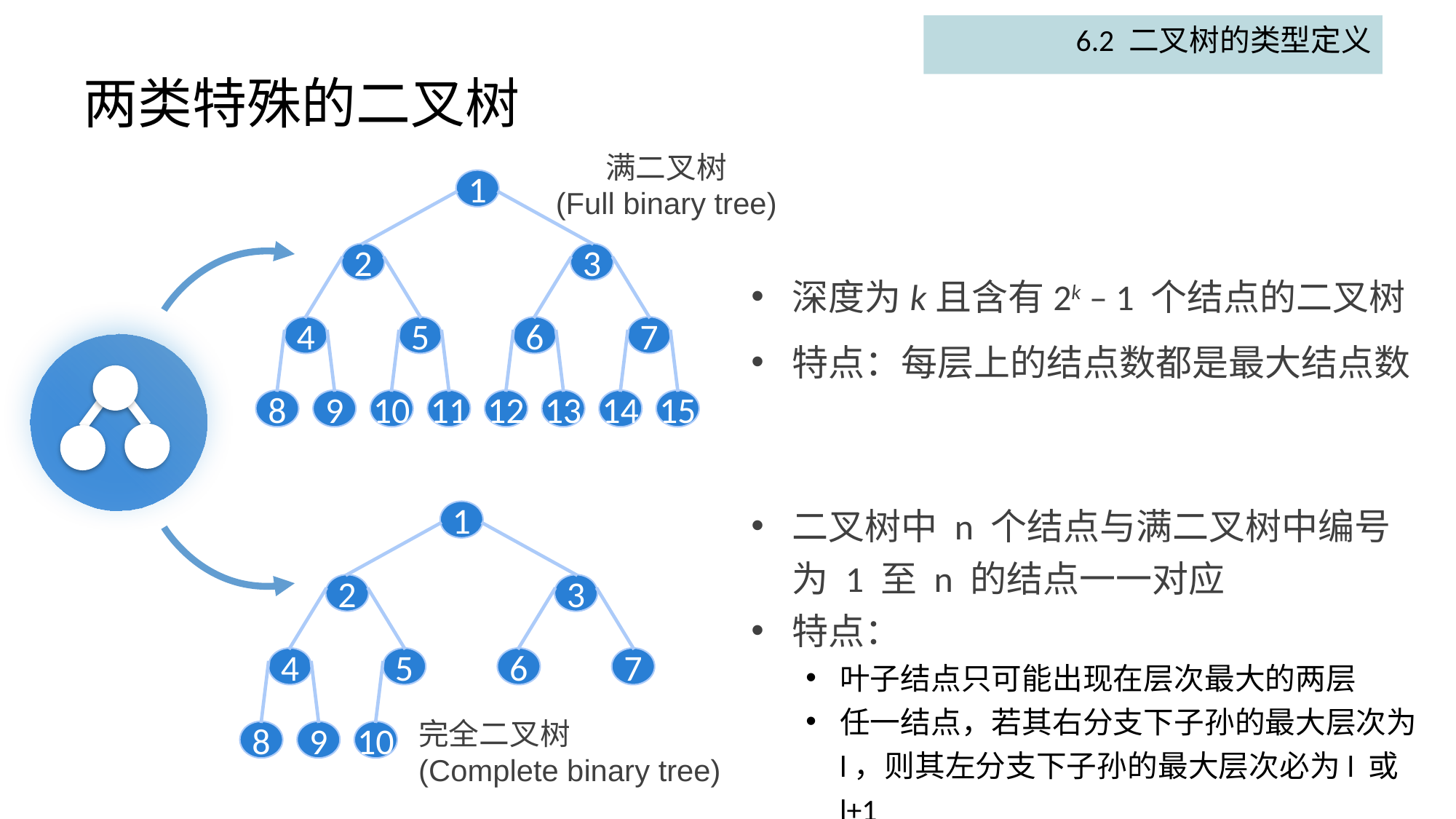

6.2 二叉树的类型定义

# 两类特殊的二叉树
满二叉树
(Full binary tree)
1

2
3

4
5
6
7

8
9
10
11
12
13
14
15
深度为k且含有2k – 1 个结点的二叉树
特点：每层上的结点数都是最大结点数

二叉树中 n 个结点与满二叉树中编号为 1 至 n 的结点一一对应
特点：
叶子结点只可能出现在层次最大的两层
任一结点，若其右分支下子孙的最大层次为l，则其左分支下子孙的最大层次必为l 或l+1
1

2
3

4
5
6
7

8
9
10
完全二叉树
(Complete binary tree)